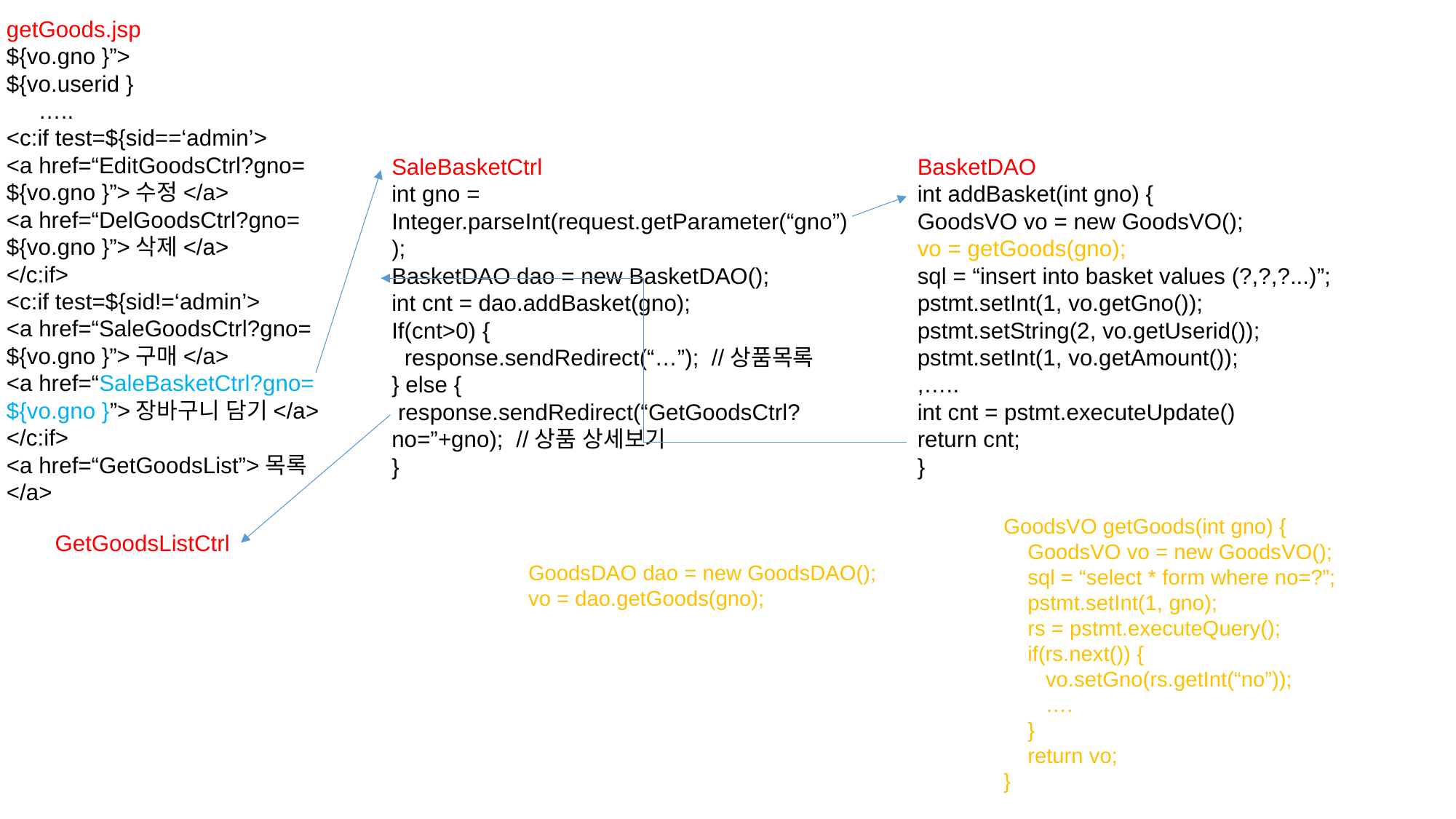

getGoods.jsp
${vo.gno }”>
${vo.userid }
     …..
<c:if test=${sid==‘admin’>
<a href=“EditGoodsCtrl?gno=
${vo.gno }”>수정</a>
<a href=“DelGoodsCtrl?gno=
${vo.gno }”>삭제</a>
</c:if>
<c:if test=${sid!=‘admin’>
<a href=“SaleGoodsCtrl?gno=
${vo.gno }”>구매</a>
<a href=“SaleBasketCtrl?gno=
${vo.gno }”>장바구니 담기</a>
</c:if>
<a href=“GetGoodsList”>목록</a>
SaleBasketCtrl
int gno = Integer.parseInt(request.getParameter(“gno”));
BasketDAO dao = new BasketDAO();
int cnt = dao.addBasket(gno);
If(cnt>0) {
  response.sendRedirect(“…”);  //상품목록
} else {
 response.sendRedirect(“GetGoodsCtrl?no=”+gno);  //상품 상세보기
}
BasketDAO
int addBasket(int gno) {
GoodsVO vo = new GoodsVO();
vo = getGoods(gno);
sql = “insert into basket values (?,?,?...)”;
pstmt.setInt(1, vo.getGno());
pstmt.setString(2, vo.getUserid());
pstmt.setInt(1, vo.getAmount());
,…..
int cnt = pstmt.executeUpdate()
return cnt;
}
GoodsVO getGoods(int gno) {
    GoodsVO vo = new GoodsVO();
    sql = “select * form where no=?”;
    pstmt.setInt(1, gno);
    rs = pstmt.executeQuery();
    if(rs.next()) {
       vo.setGno(rs.getInt(“no”));
       ….
    }
    return vo;
}
GetGoodsListCtrl
GoodsDAO dao = new GoodsDAO();
vo = dao.getGoods(gno);